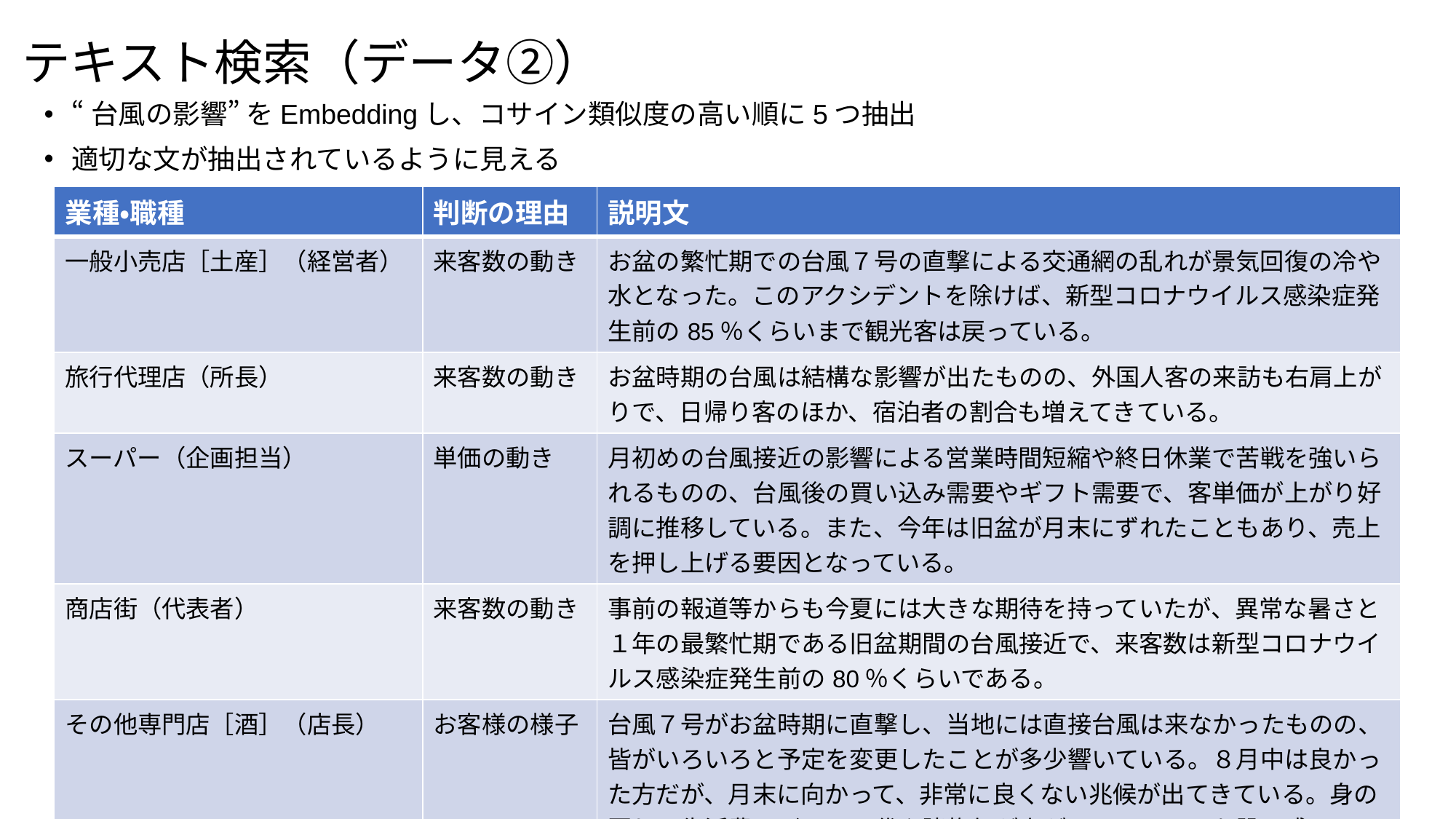

# テキスト検索（データ②）
“台風の影響” をEmbeddingし、コサイン類似度の高い順に5つ抽出
適切な文が抽出されているように見える
| 業種・職種 | 判断の理由 | 説明文 |
| --- | --- | --- |
| 一般小売店［土産］（経営者） | 来客数の動き | お盆の繁忙期での台風７号の直撃による交通網の乱れが景気回復の冷や水となった。このアクシデントを除けば、新型コロナウイルス感染症発生前の85％くらいまで観光客は戻っている。 |
| 旅行代理店（所長） | 来客数の動き | お盆時期の台風は結構な影響が出たものの、外国人客の来訪も右肩上がりで、日帰り客のほか、宿泊者の割合も増えてきている。 |
| スーパー（企画担当） | 単価の動き | 月初めの台風接近の影響による営業時間短縮や終日休業で苦戦を強いられるものの、台風後の買い込み需要やギフト需要で、客単価が上がり好調に推移している。また、今年は旧盆が月末にずれたこともあり、売上を押し上げる要因となっている。 |
| 商店街（代表者） | 来客数の動き | 事前の報道等からも今夏には大きな期待を持っていたが、異常な暑さと１年の最繁忙期である旧盆期間の台風接近で、来客数は新型コロナウイルス感染症発生前の80％くらいである。 |
| その他専門店［酒］（店長） | お客様の様子 | 台風７号がお盆時期に直撃し、当地には直接台風は来なかったものの、皆がいろいろと予定を変更したことが多少響いている。８月中は良かった方だが、月末に向かって、非常に良くない兆候が出てきている。身の回りの生活費、ガソリン代や諸物価が上がっていることを肌で感じているようで、財布のひもが非常に固くなっている。飲食店に行く回数も減りつつあるのではないか。 |